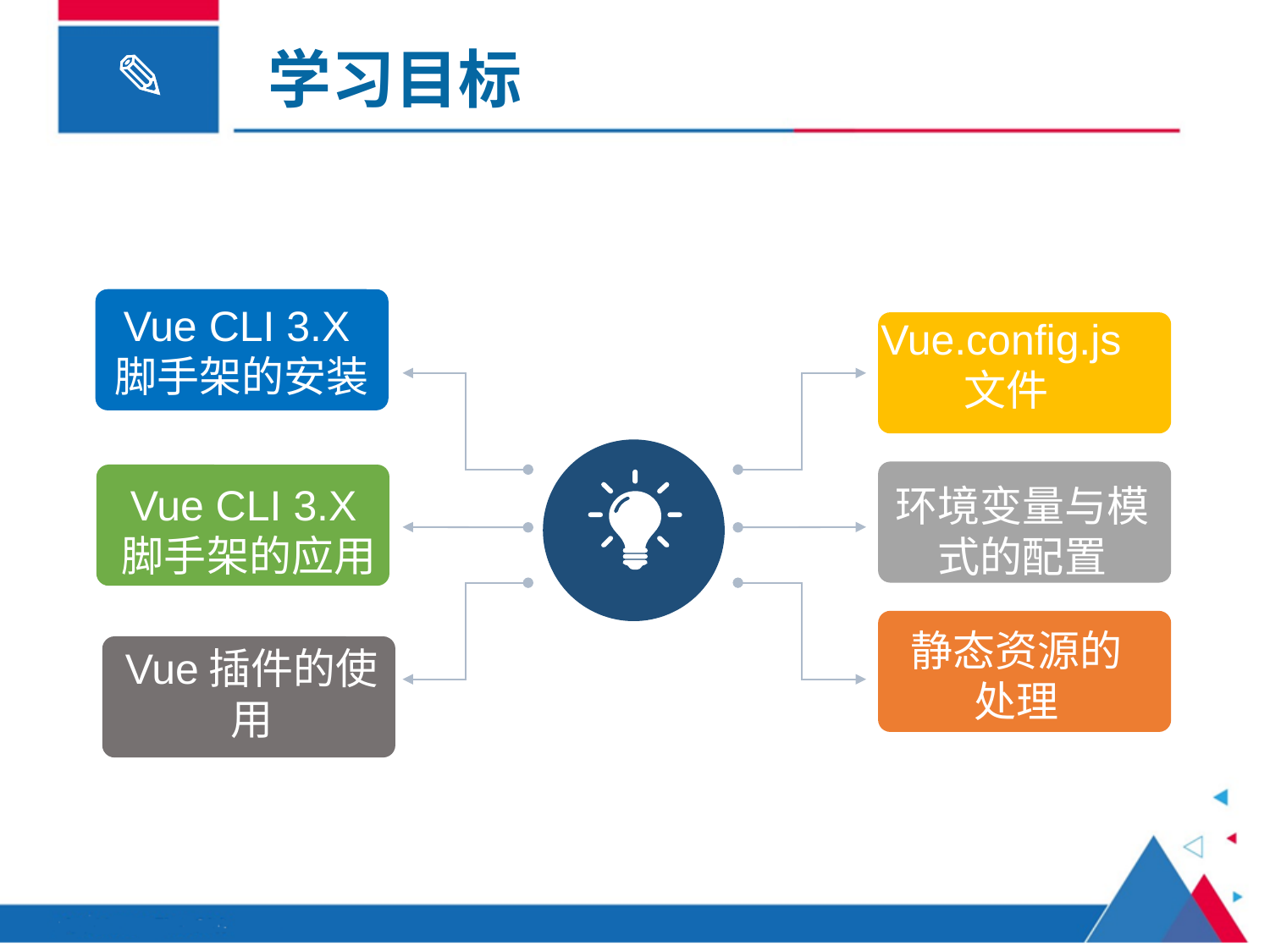

# 学习目标
Vue CLI 3.X脚手架的安装
Vue.config.js文件

组件简介

环境变量与模式的配置

Vue CLI 3.X脚手架的应用

静态资源的处理
Vue插件的使用